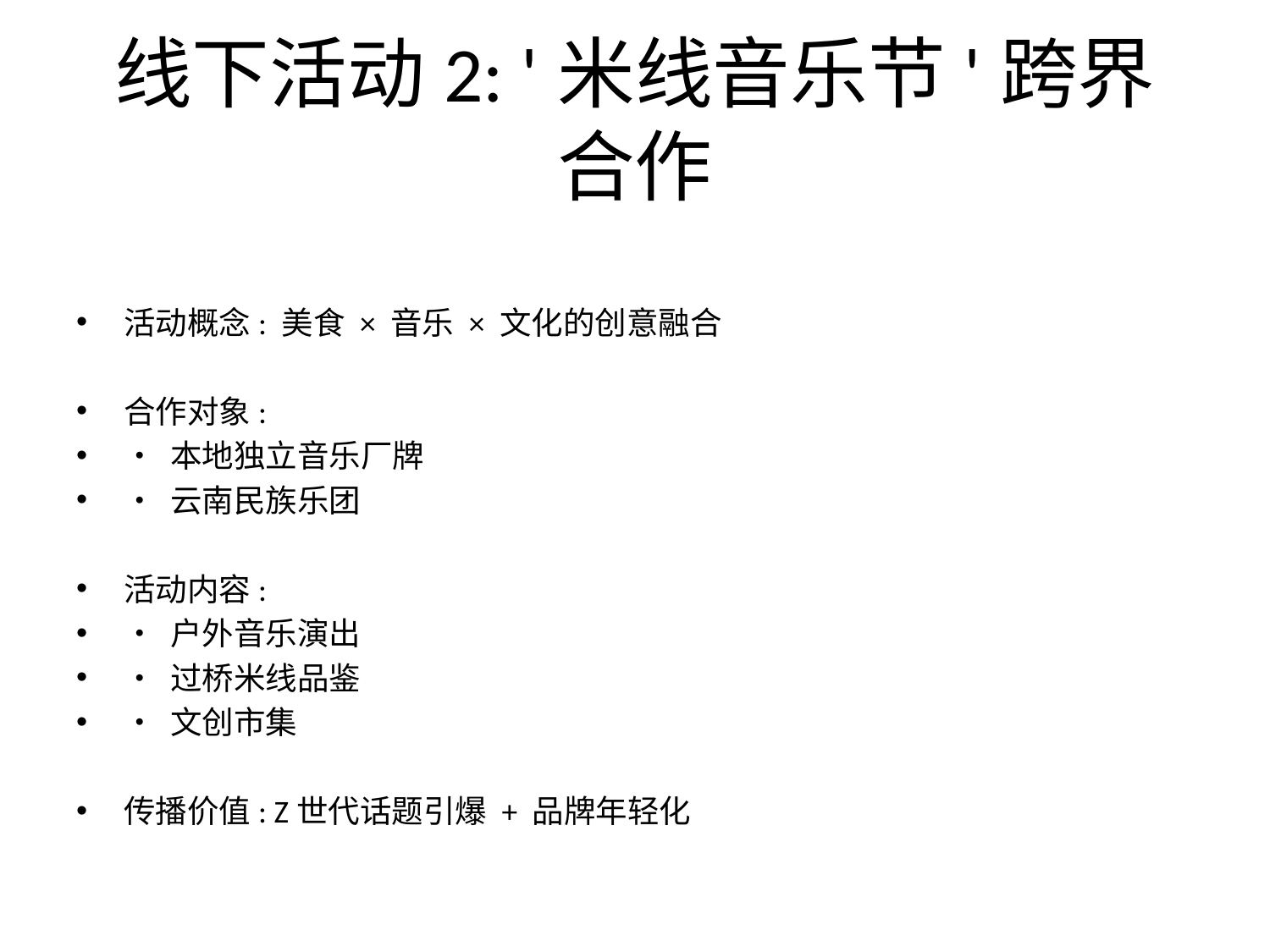

# 线下活动2: '米线音乐节'跨界合作

活动概念: 美食 × 音乐 × 文化的创意融合

合作对象:
• 本地独立音乐厂牌
• 云南民族乐团

活动内容:
• 户外音乐演出
• 过桥米线品鉴
• 文创市集

传播价值: Z世代话题引爆 + 品牌年轻化